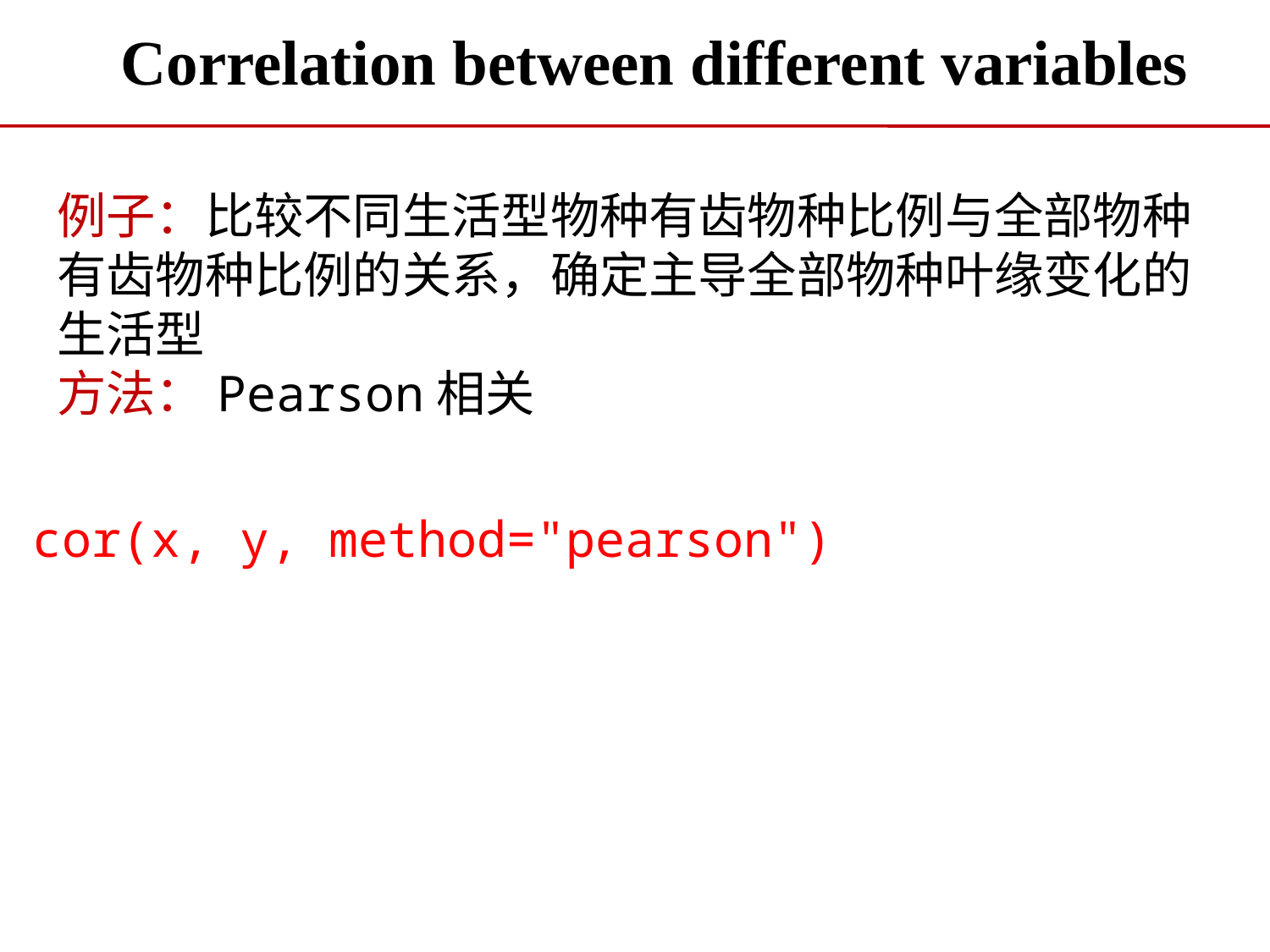

Correlation between different variables

例子：比较不同生活型物种有齿物种比例与全部物种有齿物种比例的关系，确定主导全部物种叶缘变化的生活型
方法：Pearson相关
cor(x, y, method="pearson")